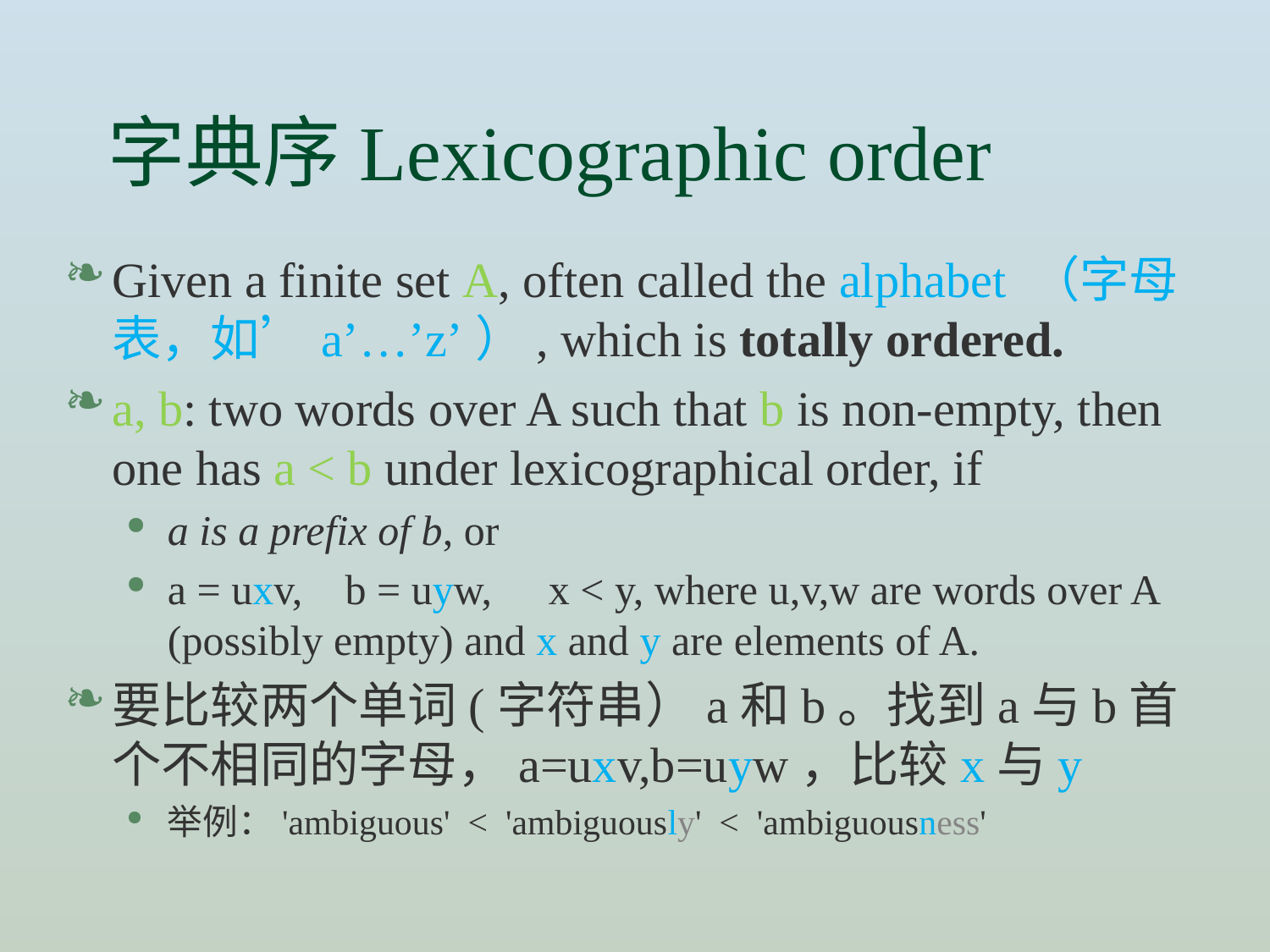

# 字典序Lexicographic order
Given a finite set A, often called the alphabet （字母表，如’a’…’z’）, which is totally ordered.
a, b: two words over A such that b is non-empty, then one has a < b under lexicographical order, if
a is a prefix of b, or
a = uxv,    b = uyw,	x < y, where u,v,w are words over A (possibly empty) and x and y are elements of A.
要比较两个单词(字符串）a和b。找到a与b首个不相同的字母，a=uxv,b=uyw，比较x与y
举例：'ambiguous'  <  'ambiguously'  <  'ambiguousness'